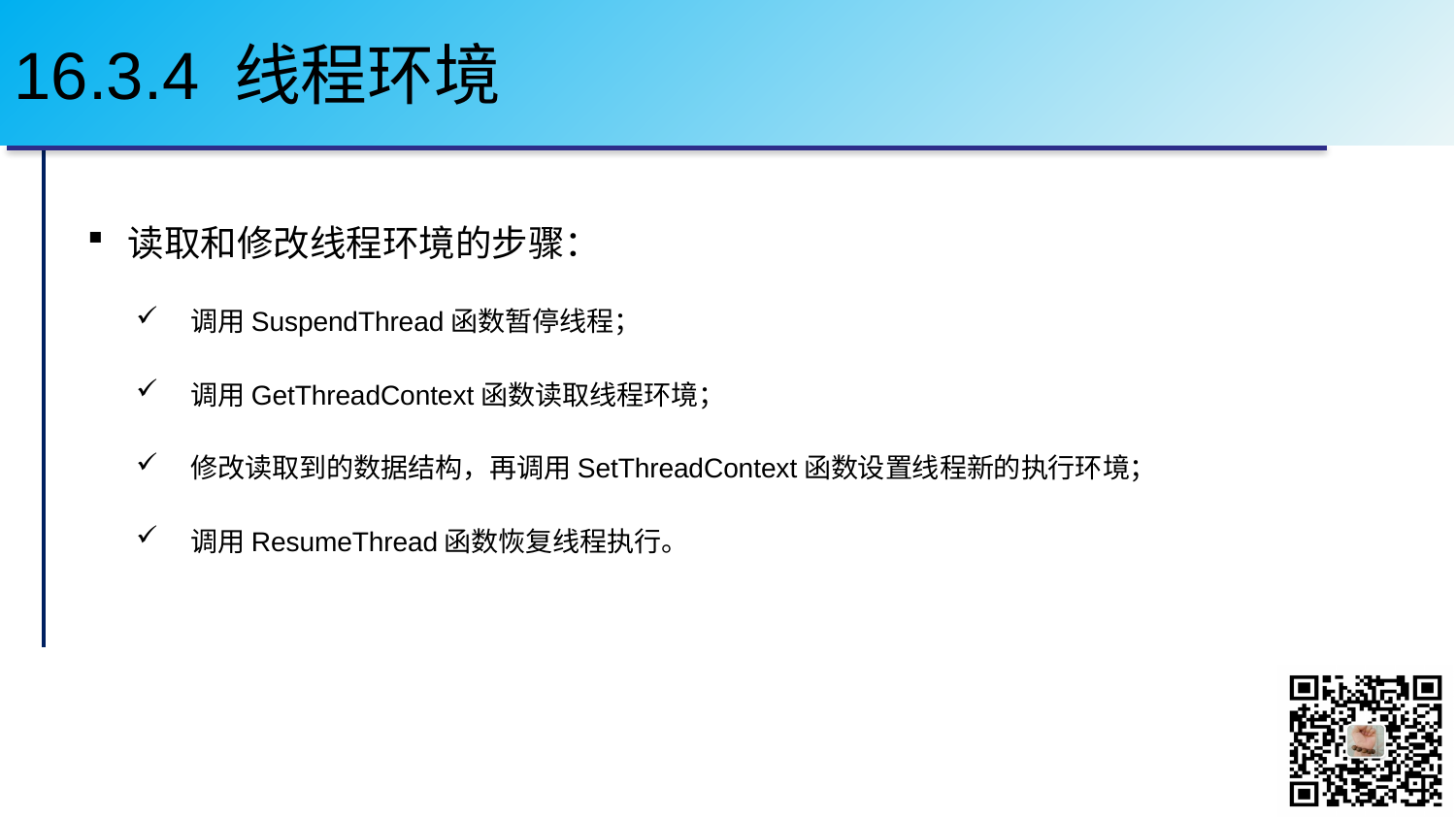

# 16.3.4 线程环境
读取和修改线程环境的步骤：
调用SuspendThread函数暂停线程；
调用GetThreadContext函数读取线程环境；
修改读取到的数据结构，再调用SetThreadContext函数设置线程新的执行环境；
调用ResumeThread函数恢复线程执行。